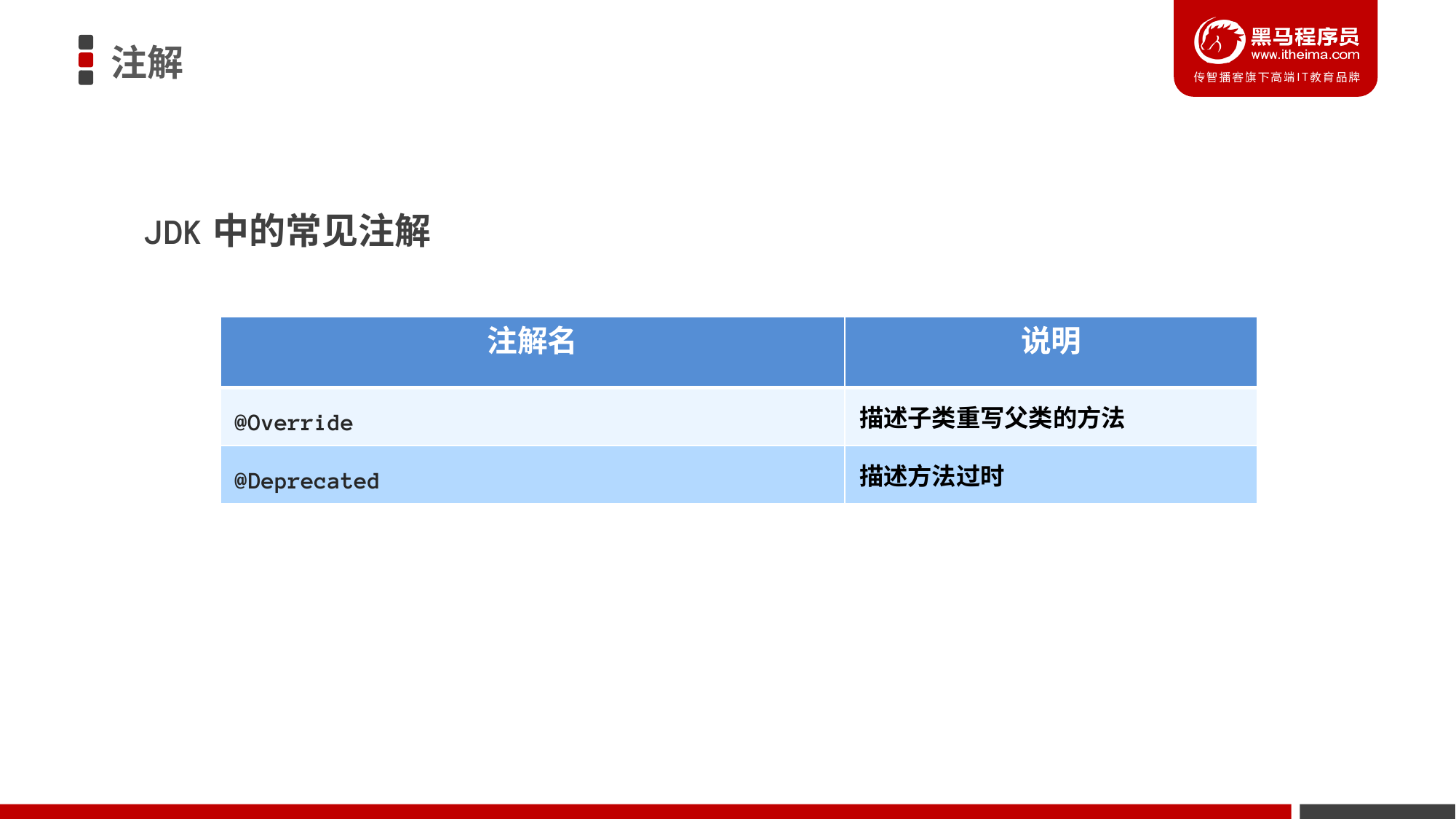

注解
JDK中的常见注解
| 注解名 | 说明 |
| --- | --- |
| @Override | 描述子类重写父类的方法 |
| @Deprecated | 描述方法过时 |